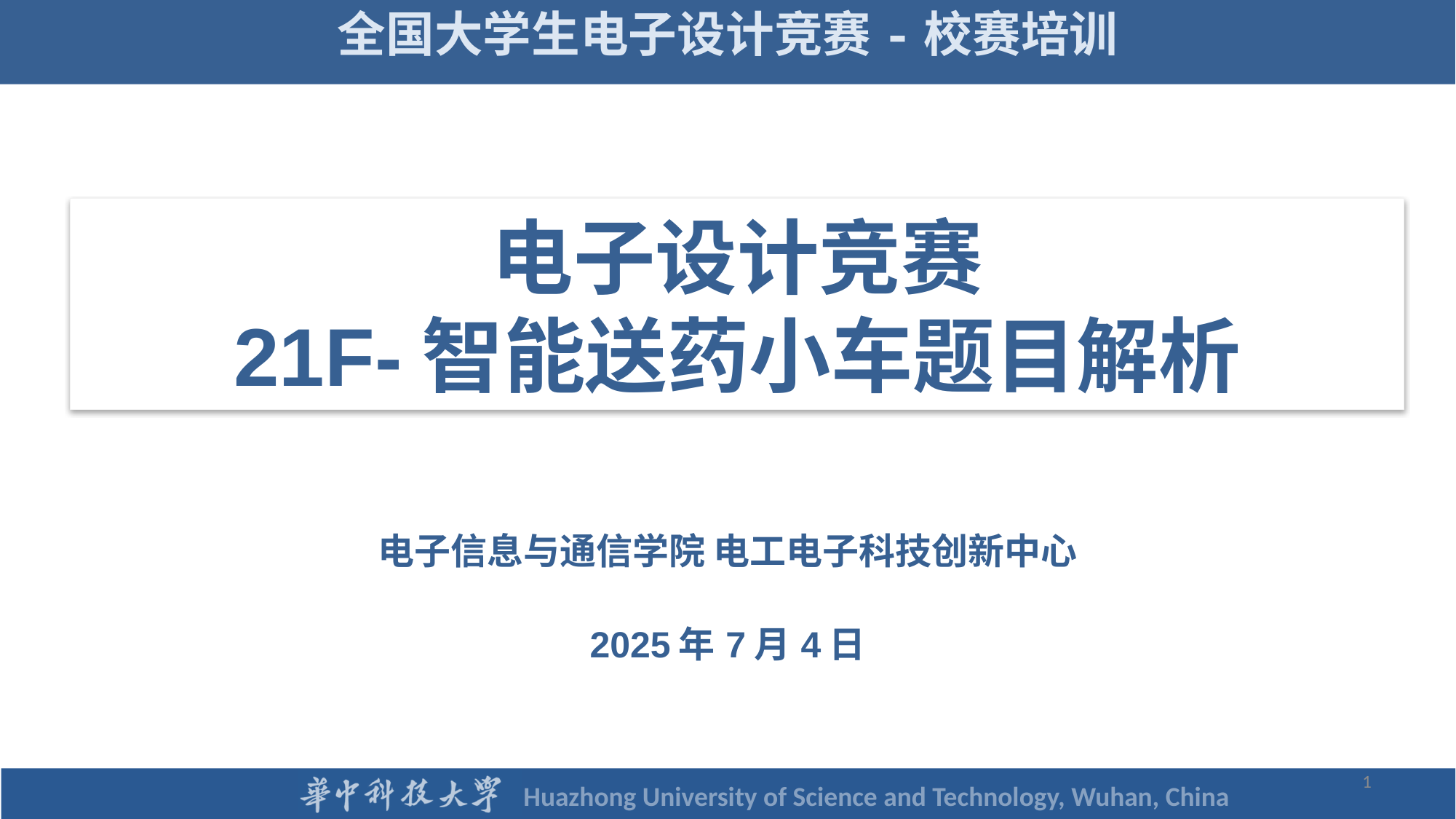

全国大学生电子设计竞赛-校赛培训
# 电子设计竞赛 21F-智能送药小车题目解析
| 电子信息与通信学院 电工电子科技创新中心 2025年7月4日 |
| --- |
1